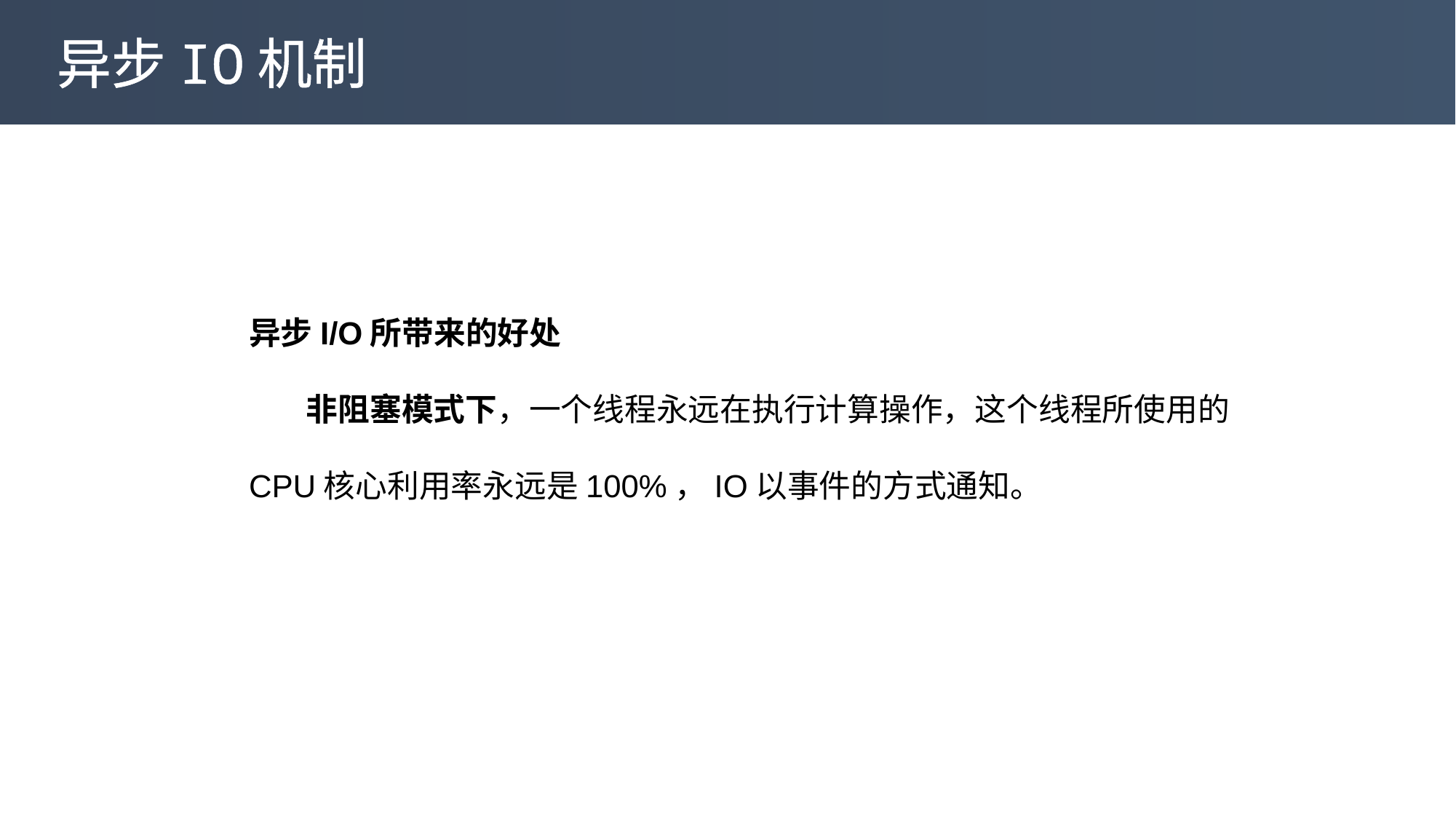

异步IO机制
异步I/O所带来的好处
       非阻塞模式下，一个线程永远在执行计算操作，这个线程所使用的CPU核心利用率永远是100%，IO以事件的方式通知。